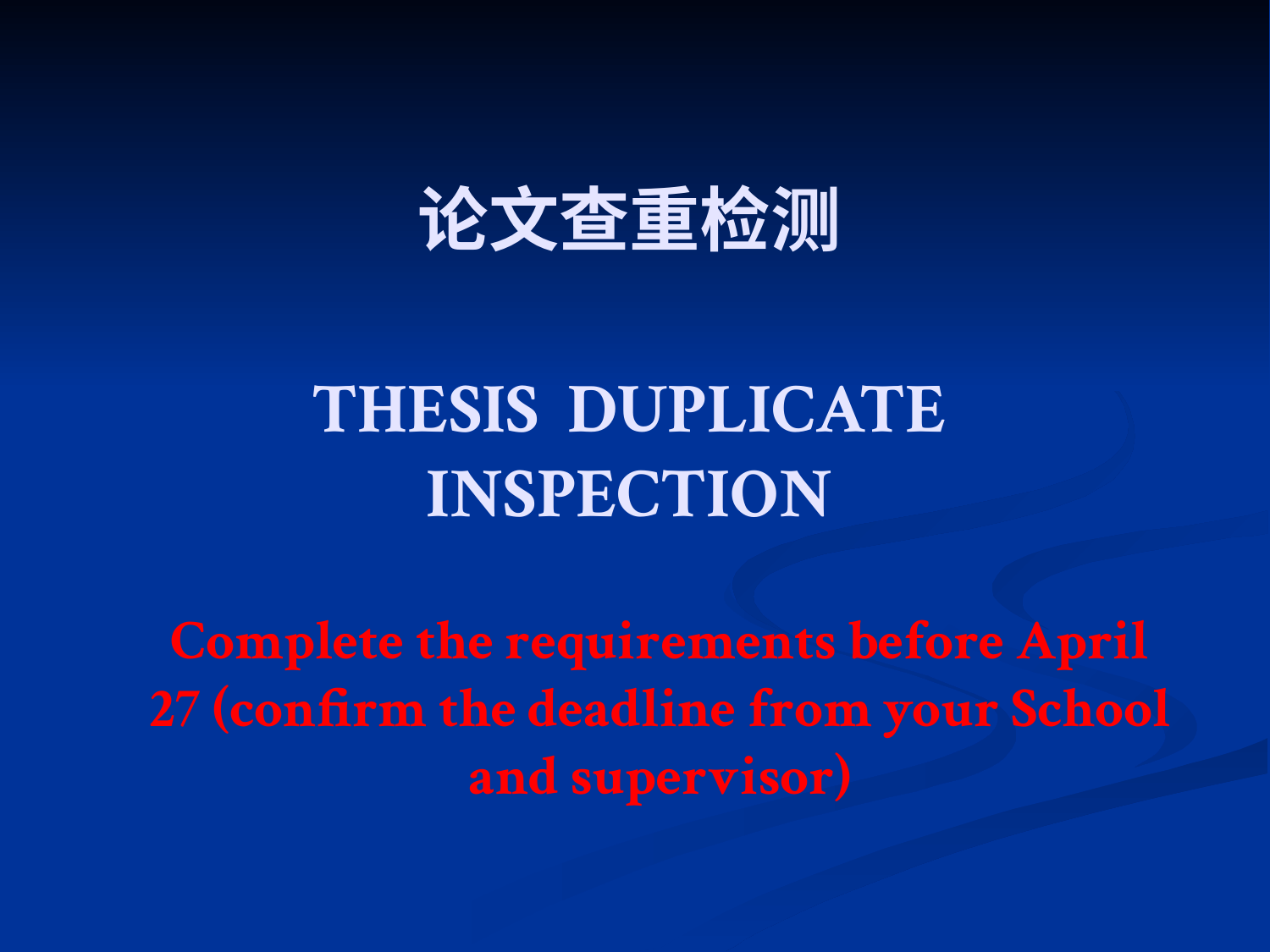

# 论文查重检测 THESIS  duplicate INSPECTION
Complete the requirements before April 27 (confirm the deadline from your School and supervisor)